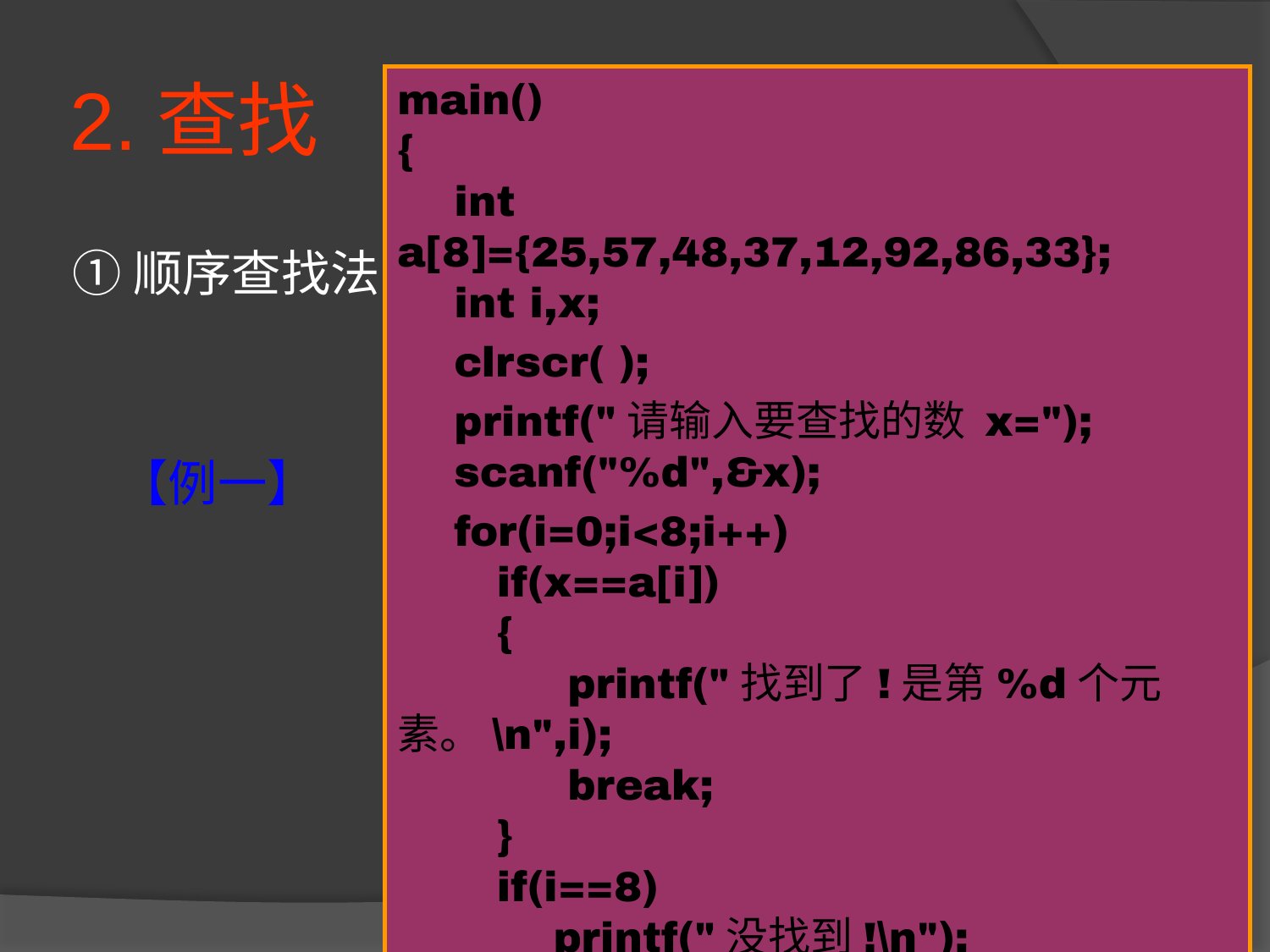

# 2.查找
main()
{
    int a[8]={25,57,48,37,12,92,86,33};
    int i,x;
    clrscr( );
    printf("请输入要查找的数 x=");
    scanf("%d",&x);
    for(i=0;i<8;i++)
       if(x==a[i])
       {
            printf("找到了!是第%d个元素。\n",i);
            break;
       }
       if(i==8)
           printf("没找到!\n");
}
①顺序查找法
【例一】